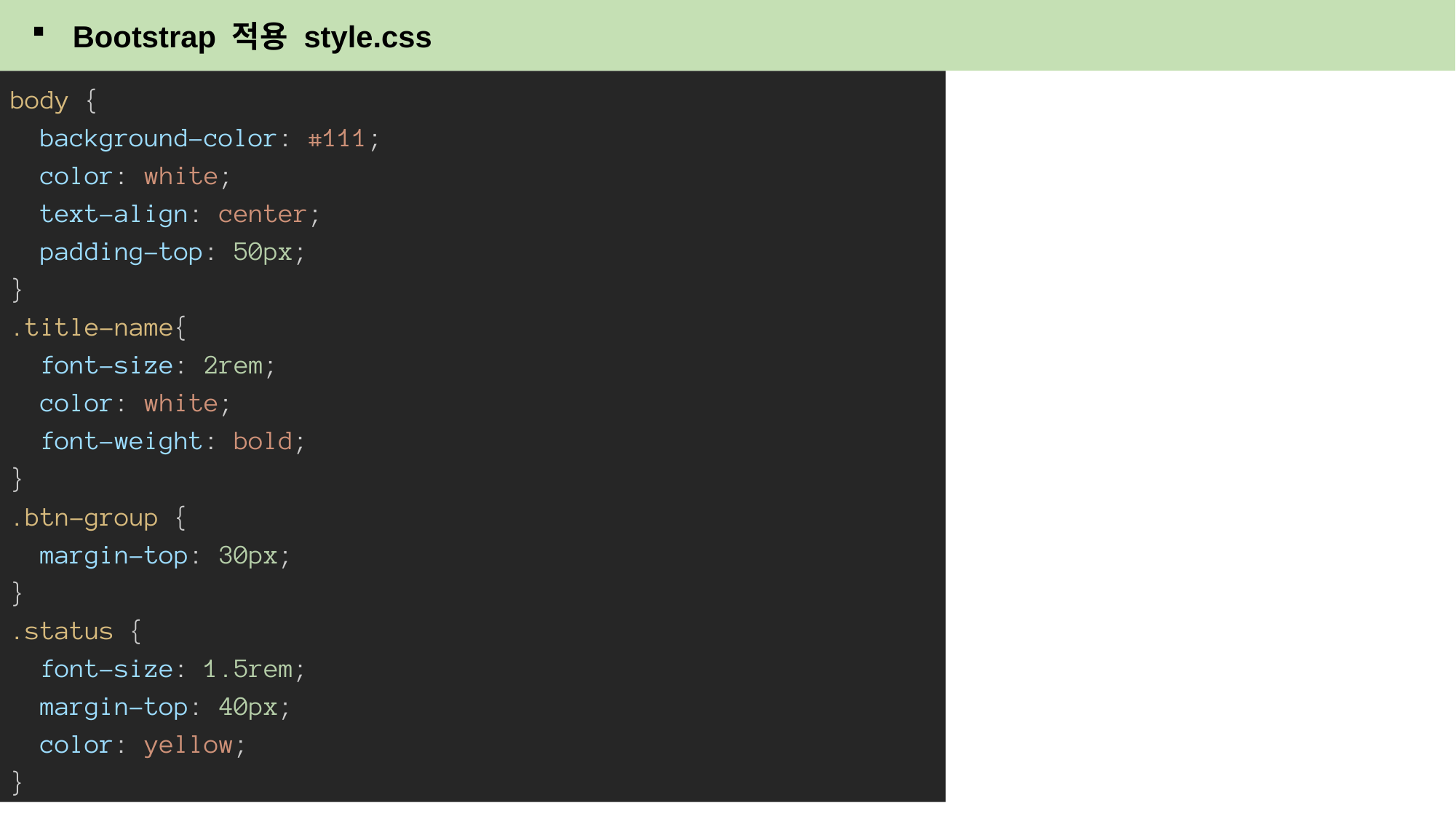

Bootstrap 적용 style.css

body {
  background-color: #111;
  color: white;
  text-align: center;
  padding-top: 50px;
}
.title-name{
  font-size: 2rem;
  color: white;
  font-weight: bold;
}
.btn-group {
  margin-top: 30px;
}
.status {
  font-size: 1.5rem;
  margin-top: 40px;
  color: yellow;
}